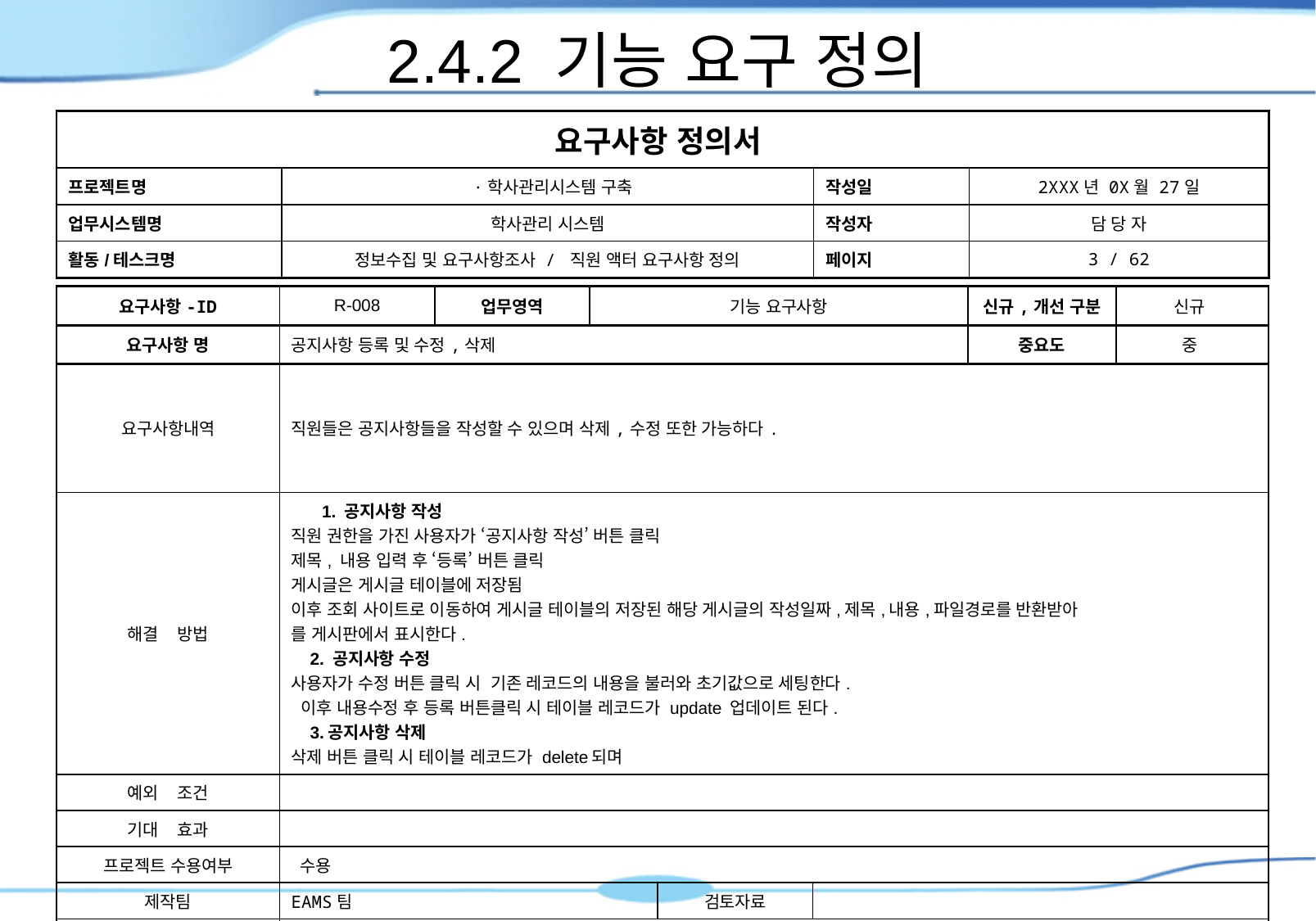

2.4.2 기능 요구 정의
| 요구사항 정의서 |  |  |  |
| --- | --- | --- | --- |
| 프로젝트명 | ·학사관리시스템 구축 | 작성일 | 2XXX년 0X월 27일 |
| 업무시스템명 | 학사관리 시스템 | 작성자 | 담 당 자 |
| 활동/테스크명 | 정보수집 및 요구사항조사 / 직원 액터 요구사항 정의 | 페이지 | 3 / 62 |
| 요구사항-ID | R-008 | 업무영역 | 기능 요구사항 |  |  | 신규,개선 구분 | 신규 |
| --- | --- | --- | --- | --- | --- | --- | --- |
| 요구사항 명 | 공지사항 등록 및 수정,삭제 |  |  |  |  | 중요도 | 중 |
| 요구사항내역 | 직원들은 공지사항들을 작성할 수 있으며 삭제,수정 또한 가능하다. |  |  |  |  |  |  |
| 해결 방법 | 1. 공지사항 작성 직원 권한을 가진 사용자가 ‘공지사항 작성’ 버튼 클릭 제목, 내용 입력 후 ‘등록’ 버튼 클릭 게시글은 게시글 테이블에 저장됨 이후 조회 사이트로 이동하여 게시글 테이블의 저장된 해당 게시글의 작성일짜,제목,내용,파일경로를 반환받아 를 게시판에서 표시한다. 2. 공지사항 수정 사용자가 수정 버튼 클릭 시 기존 레코드의 내용을 불러와 초기값으로 세팅한다. 이후 내용수정 후 등록 버튼클릭 시 테이블 레코드가 update 업데이트 된다. 3.공지사항 삭제 삭제 버튼 클릭 시 테이블 레코드가 delete되며 |  |  |  |  |  |  |
| 예외 조건 |  |  |  |  |  |  |  |
| 기대 효과 |  |  |  |  |  |  |  |
| 프로젝트 수용여부 | 수용 |  |  |  |  |  |  |
| 제작팀 | EAMS팀 |  |  | 검토자료 |  |  |  |
| 관련프로세스명 | 공지사항(등록,수정, 삭제) |  |  |  |  |  |  |